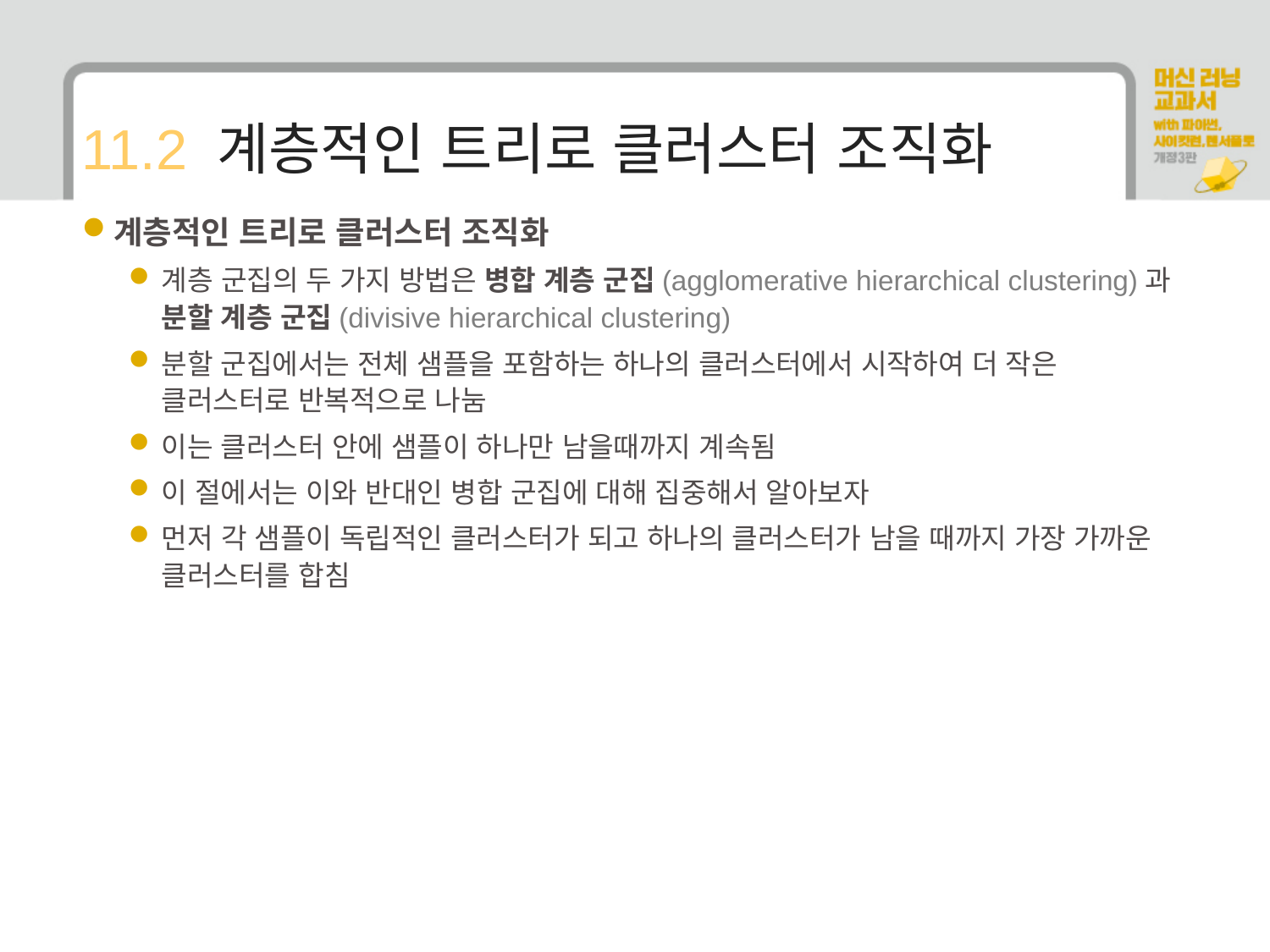

# 11.2 계층적인 트리로 클러스터 조직화
계층적인 트리로 클러스터 조직화
계층 군집의 두 가지 방법은 병합 계층 군집(agglomerative hierarchical clustering)과 분할 계층 군집(divisive hierarchical clustering)
분할 군집에서는 전체 샘플을 포함하는 하나의 클러스터에서 시작하여 더 작은 클러스터로 반복적으로 나눔
이는 클러스터 안에 샘플이 하나만 남을때까지 계속됨
이 절에서는 이와 반대인 병합 군집에 대해 집중해서 알아보자
먼저 각 샘플이 독립적인 클러스터가 되고 하나의 클러스터가 남을 때까지 가장 가까운 클러스터를 합침